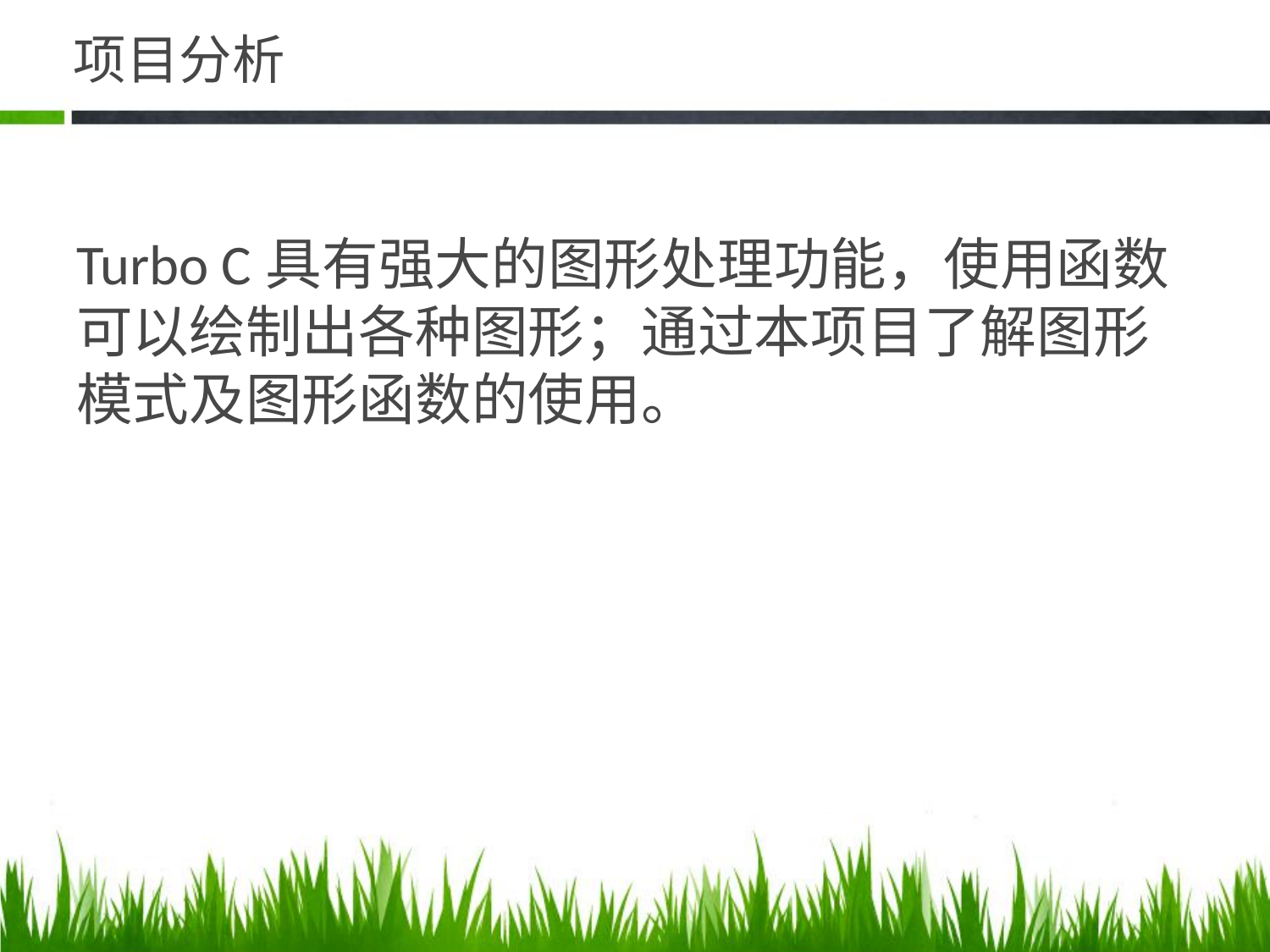

# 项目分析
Turbo C具有强大的图形处理功能，使用函数可以绘制出各种图形；通过本项目了解图形模式及图形函数的使用。